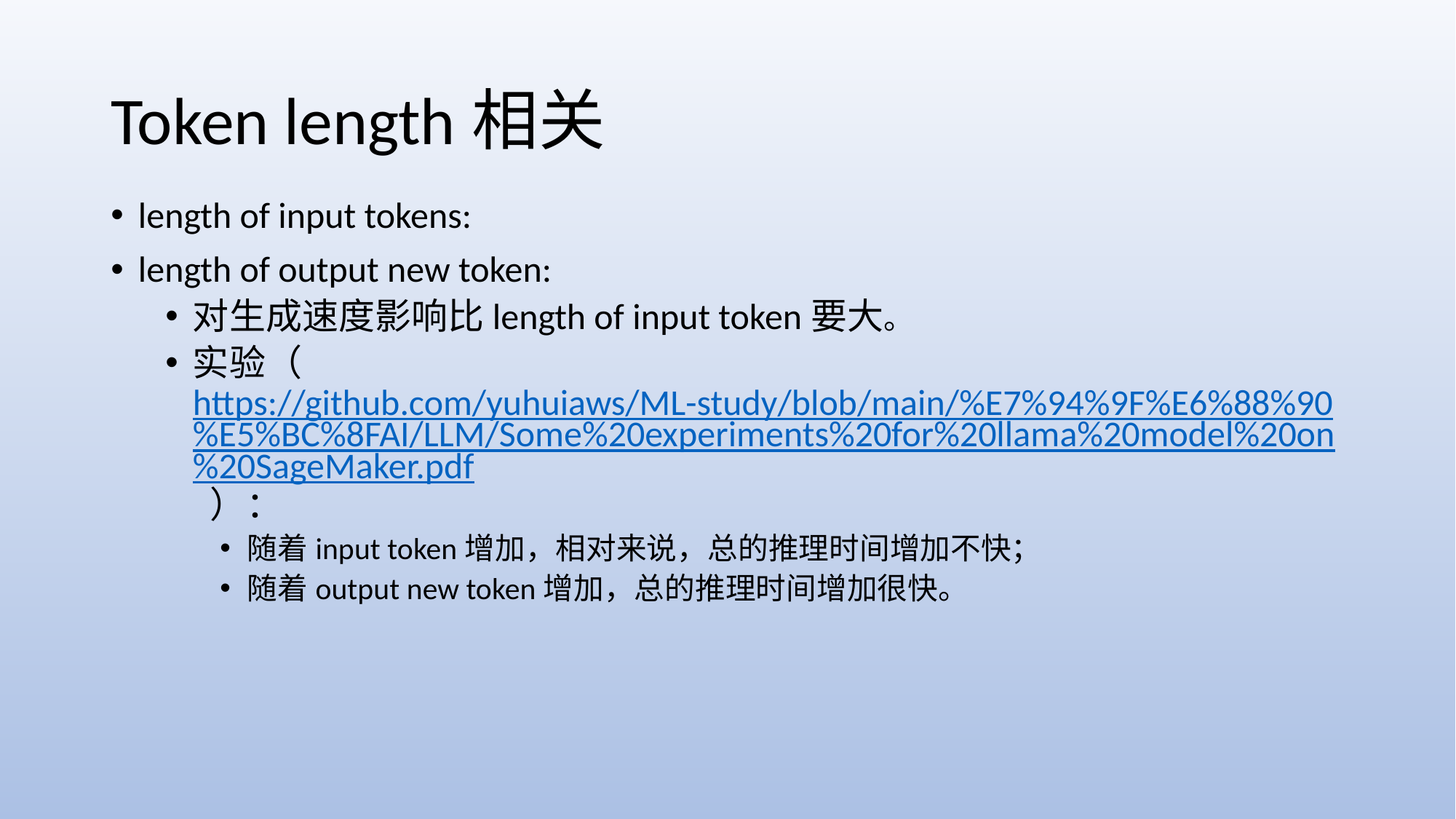

# Token length相关
length of input tokens:
length of output new token:
对生成速度影响比length of input token要大。
实验（https://github.com/yuhuiaws/ML-study/blob/main/%E7%94%9F%E6%88%90%E5%BC%8FAI/LLM/Some%20experiments%20for%20llama%20model%20on%20SageMaker.pdf ）：
随着input token增加，相对来说，总的推理时间增加不快；
随着output new token增加，总的推理时间增加很快。